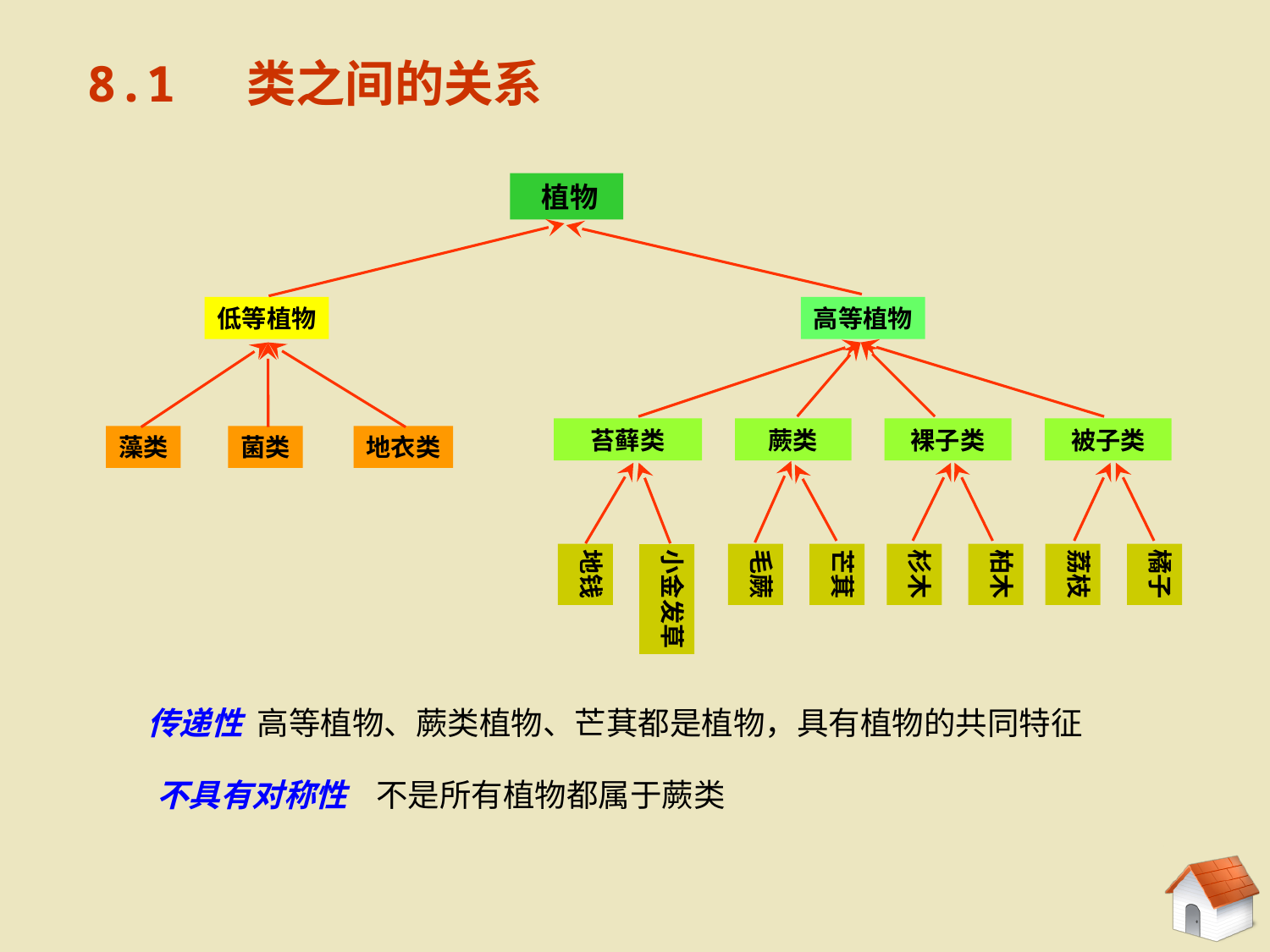

8.1  类之间的关系
  植物

低等植物
高等植物

苔藓类
蕨类
裸子类
被子类
藻类
菌类
地衣类

地钱
毛蕨
芒萁
杉木
柏木
荔枝
橘子
小金发草
传递性  高等植物、蕨类植物、芒萁都是植物，具有植物的共同特征
不具有对称性    不是所有植物都属于蕨类